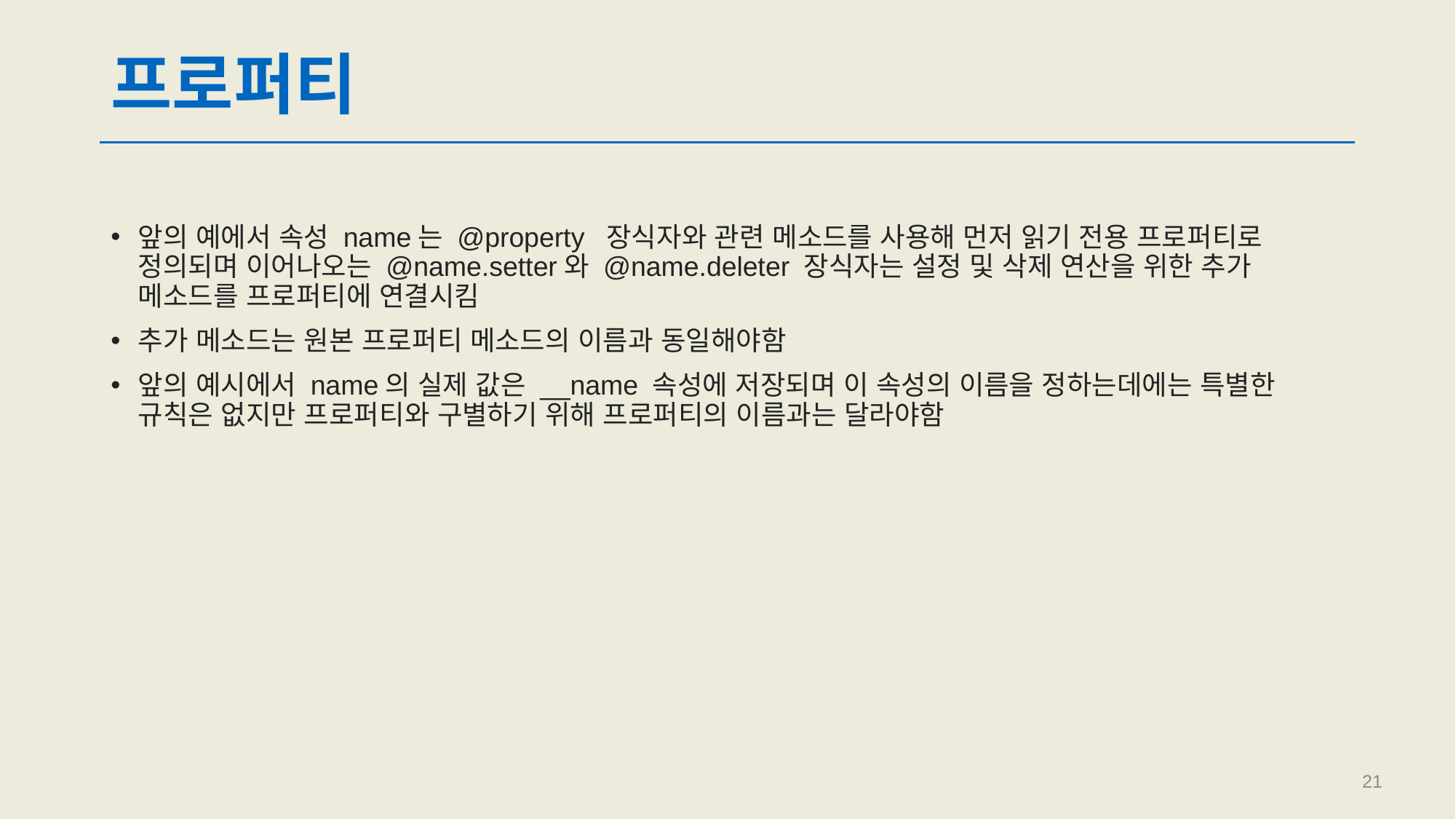

# 프로퍼티
앞의 예에서 속성 name는 @property  장식자와 관련 메소드를 사용해 먼저 읽기 전용 프로퍼티로 정의되며 이어나오는 @name.setter와 @name.deleter 장식자는 설정 및 삭제 연산을 위한 추가 메소드를 프로퍼티에 연결시킴
추가 메소드는 원본 프로퍼티 메소드의 이름과 동일해야함
앞의 예시에서 name의 실제 값은 __name 속성에 저장되며 이 속성의 이름을 정하는데에는 특별한 규칙은 없지만 프로퍼티와 구별하기 위해 프로퍼티의 이름과는 달라야함
21